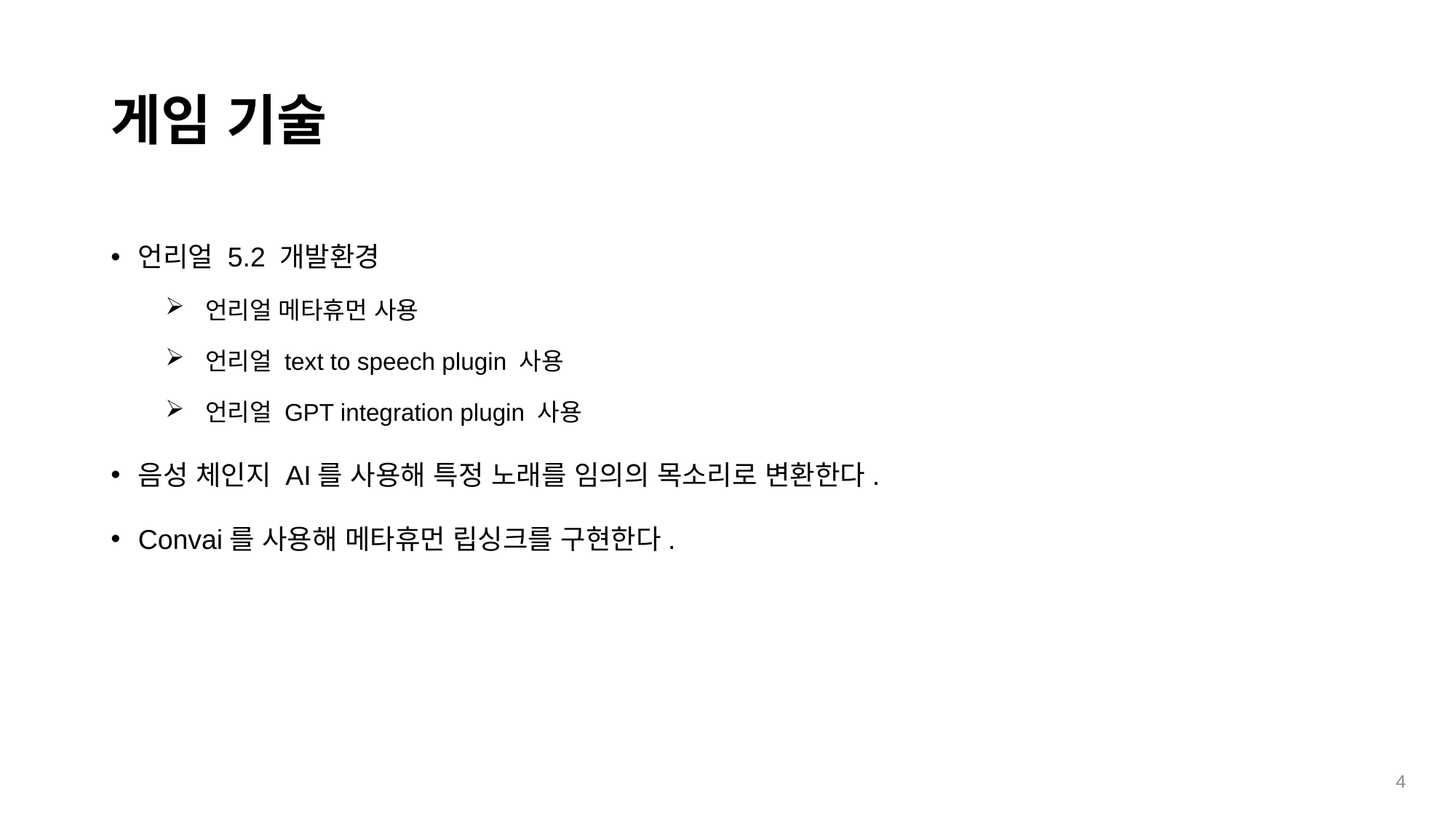

# 게임 기술
언리얼 5.2 개발환경
 언리얼 메타휴먼 사용
 언리얼 text to speech plugin 사용
 언리얼 GPT integration plugin 사용
음성 체인지 AI를 사용해 특정 노래를 임의의 목소리로 변환한다.
Convai를 사용해 메타휴먼 립싱크를 구현한다.
4